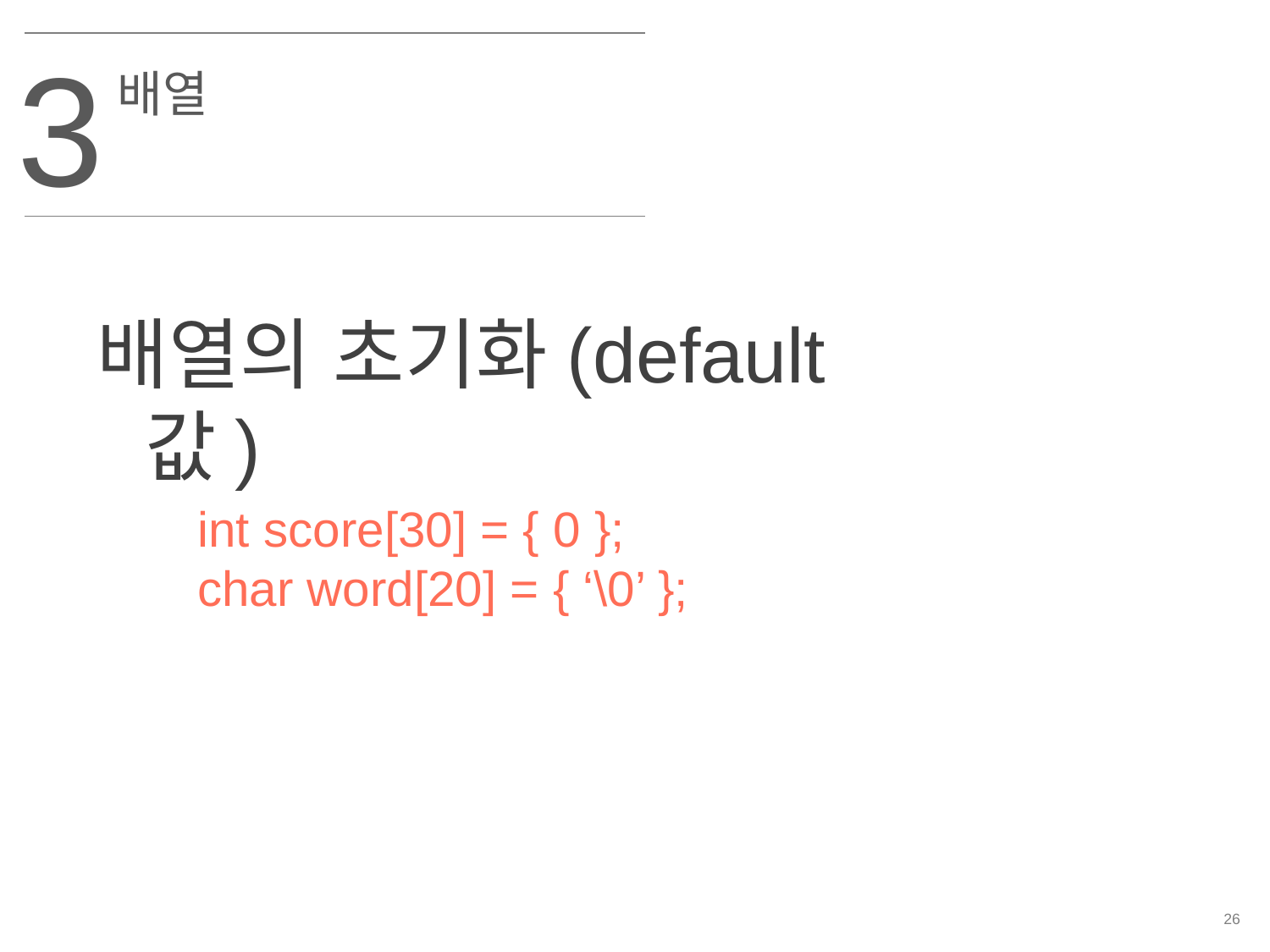

3
배열
배열의 초기화(default 값)
int score[30] = { 0 };
char word[20] = { ‘\0’ };